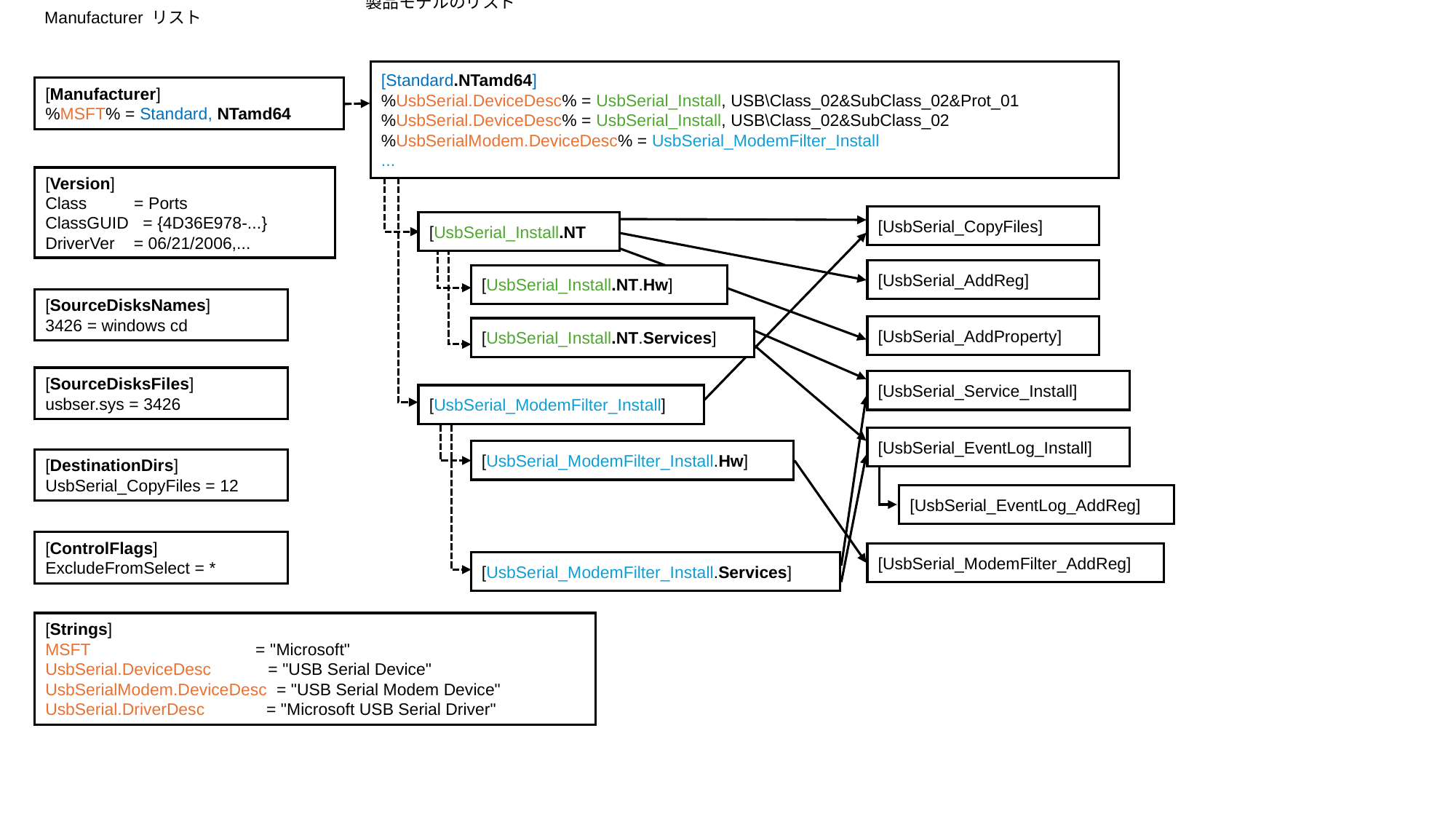

製品モデルのリスト
Manufacturer リスト
[Standard.NTamd64]
%UsbSerial.DeviceDesc% = UsbSerial_Install, USB\Class_02&SubClass_02&Prot_01
%UsbSerial.DeviceDesc% = UsbSerial_Install, USB\Class_02&SubClass_02
%UsbSerialModem.DeviceDesc% = UsbSerial_ModemFilter_Install
...
[Manufacturer]
%MSFT% = Standard, NTamd64

[Version]
Class          = Ports
ClassGUID   = {4D36E978-...}
DriverVer    = 06/21/2006,...

[UsbSerial_CopyFiles]
[UsbSerial_Install.NT

[UsbSerial_AddReg]
[UsbSerial_Install.NT.Hw]

[SourceDisksNames]
3426 = windows cd
[UsbSerial_AddProperty]
[UsbSerial_Install.NT.Services]

[SourceDisksFiles]
usbser.sys = 3426
[UsbSerial_Service_Install]

[UsbSerial_ModemFilter_Install]

[UsbSerial_EventLog_Install]

[UsbSerial_ModemFilter_Install.Hw]
[DestinationDirs]
UsbSerial_CopyFiles = 12

[UsbSerial_EventLog_AddReg]

[ControlFlags]
ExcludeFromSelect = *
[UsbSerial_ModemFilter_AddReg]
[UsbSerial_ModemFilter_Install.Services]

[Strings]
MSFT                                   = "Microsoft"
UsbSerial.DeviceDesc            = "USB Serial Device"
UsbSerialModem.DeviceDesc  = "USB Serial Modem Device"
UsbSerial.DriverDesc             = "Microsoft USB Serial Driver"